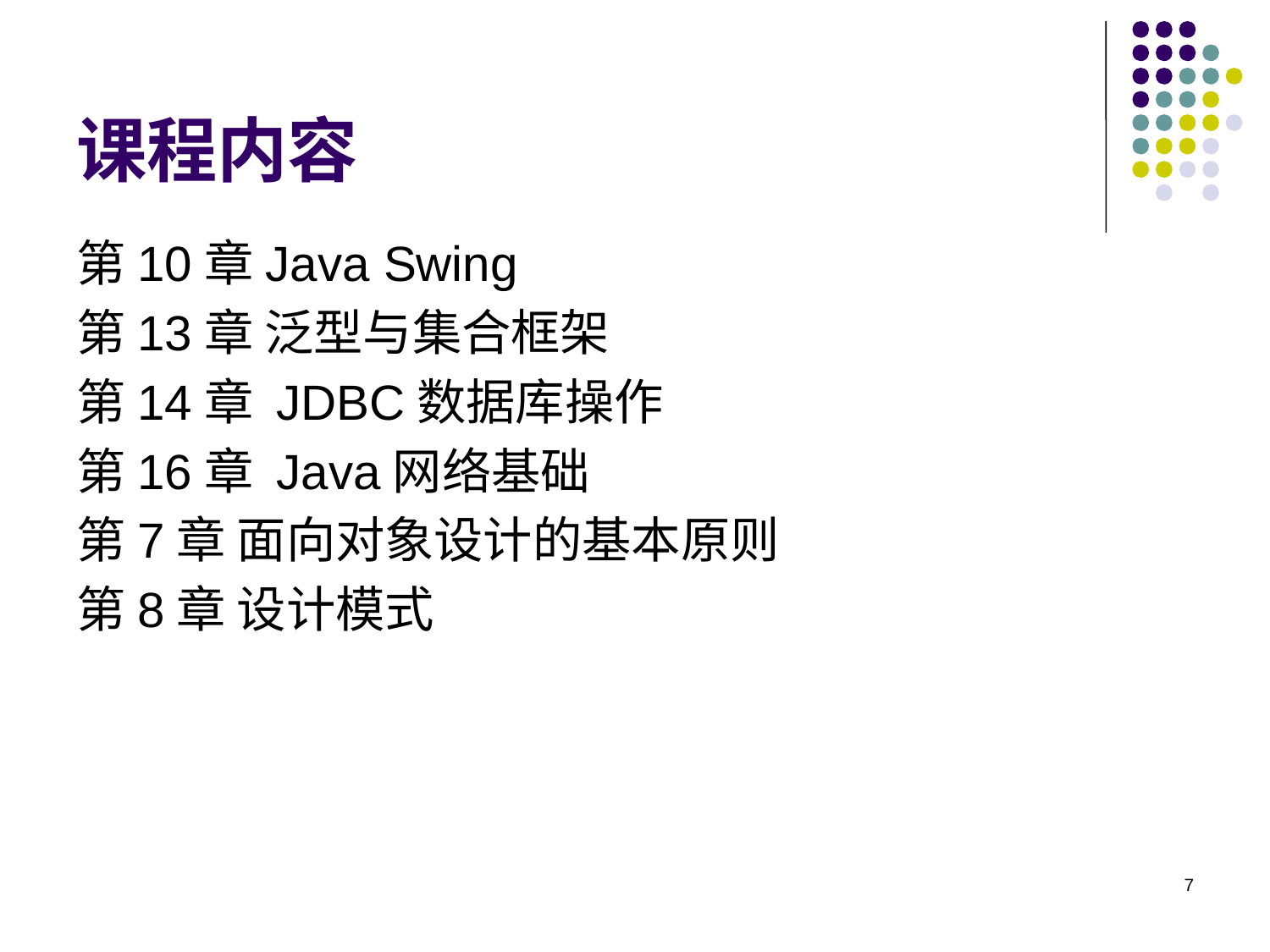

# 课程内容
第10章Java Swing
第13章 泛型与集合框架
第14章 JDBC数据库操作
第16章 Java网络基础
第7章 面向对象设计的基本原则
第8章 设计模式
7